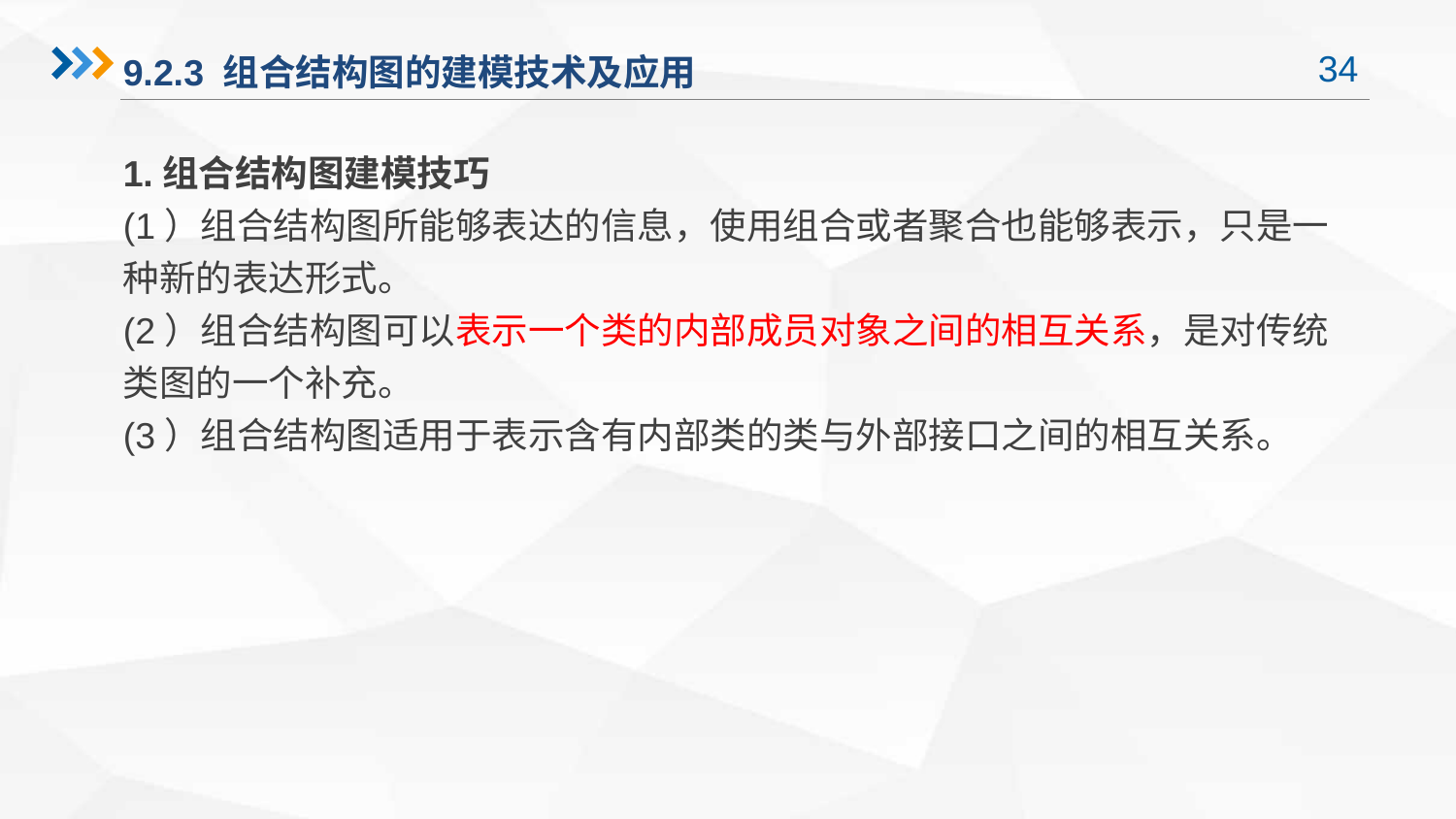

9.2.3 组合结构图的建模技术及应用
1.组合结构图建模技巧
(1）组合结构图所能够表达的信息，使用组合或者聚合也能够表示，只是一种新的表达形式。
(2）组合结构图可以表示一个类的内部成员对象之间的相互关系，是对传统类图的一个补充。
(3）组合结构图适用于表示含有内部类的类与外部接口之间的相互关系。